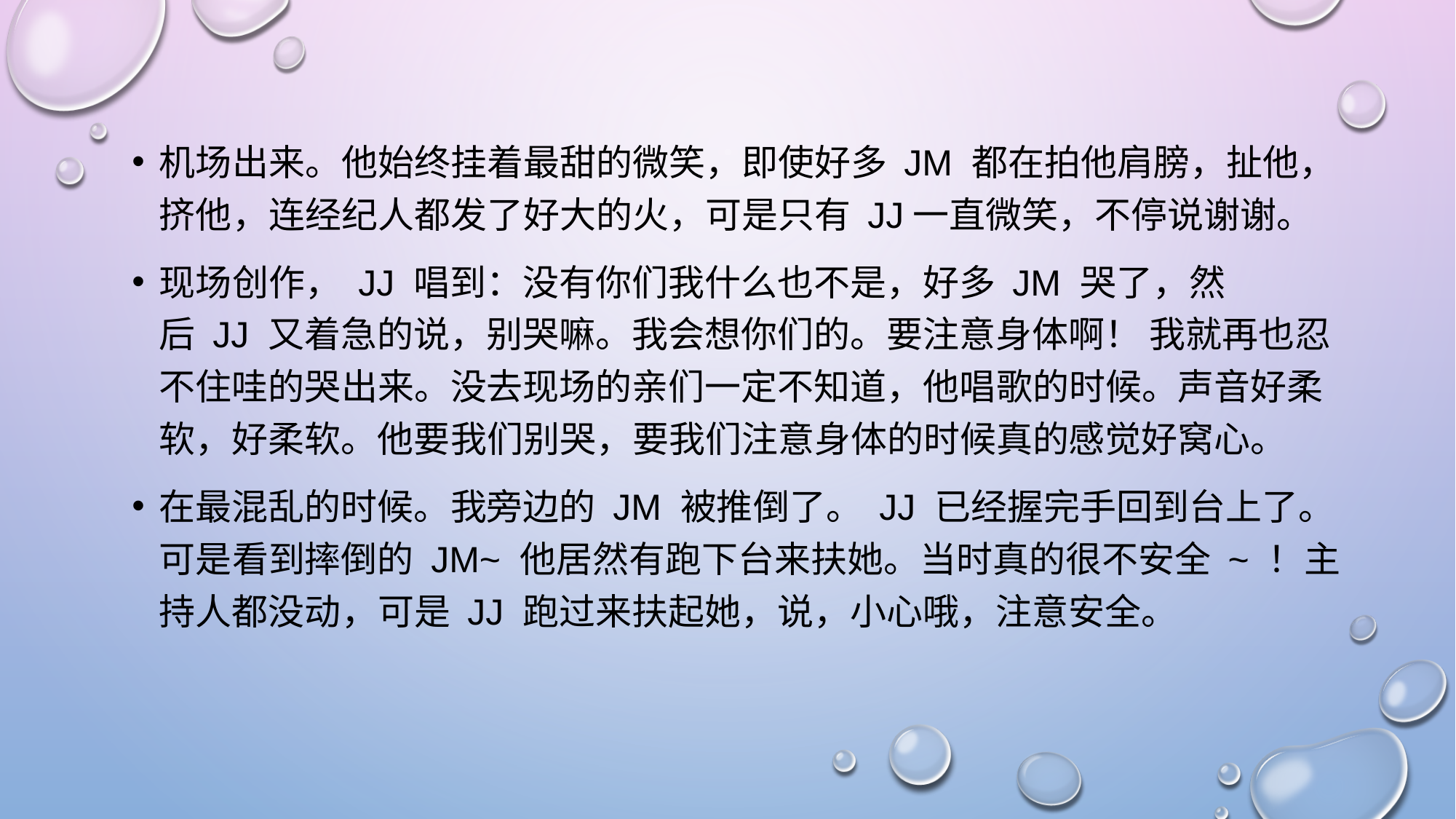

机场出来。他始终挂着最甜的微笑，即使好多 JM 都在拍他肩膀，扯他，挤他，连经纪人都发了好大的火，可是只有 JJ一直微笑，不停说谢谢。
现场创作， JJ 唱到：没有你们我什么也不是，好多 JM 哭了，然后 JJ 又着急的说，别哭嘛。我会想你们的。要注意身体啊！ 我就再也忍不住哇的哭出来。没去现场的亲们一定不知道，他唱歌的时候。声音好柔软，好柔软。他要我们别哭，要我们注意身体的时候真的感觉好窝心。
在最混乱的时候。我旁边的 JM 被推倒了。 JJ 已经握完手回到台上了。可是看到摔倒的 JM~ 他居然有跑下台来扶她。当时真的很不安全 ~ ！主持人都没动，可是 JJ 跑过来扶起她，说，小心哦，注意安全。